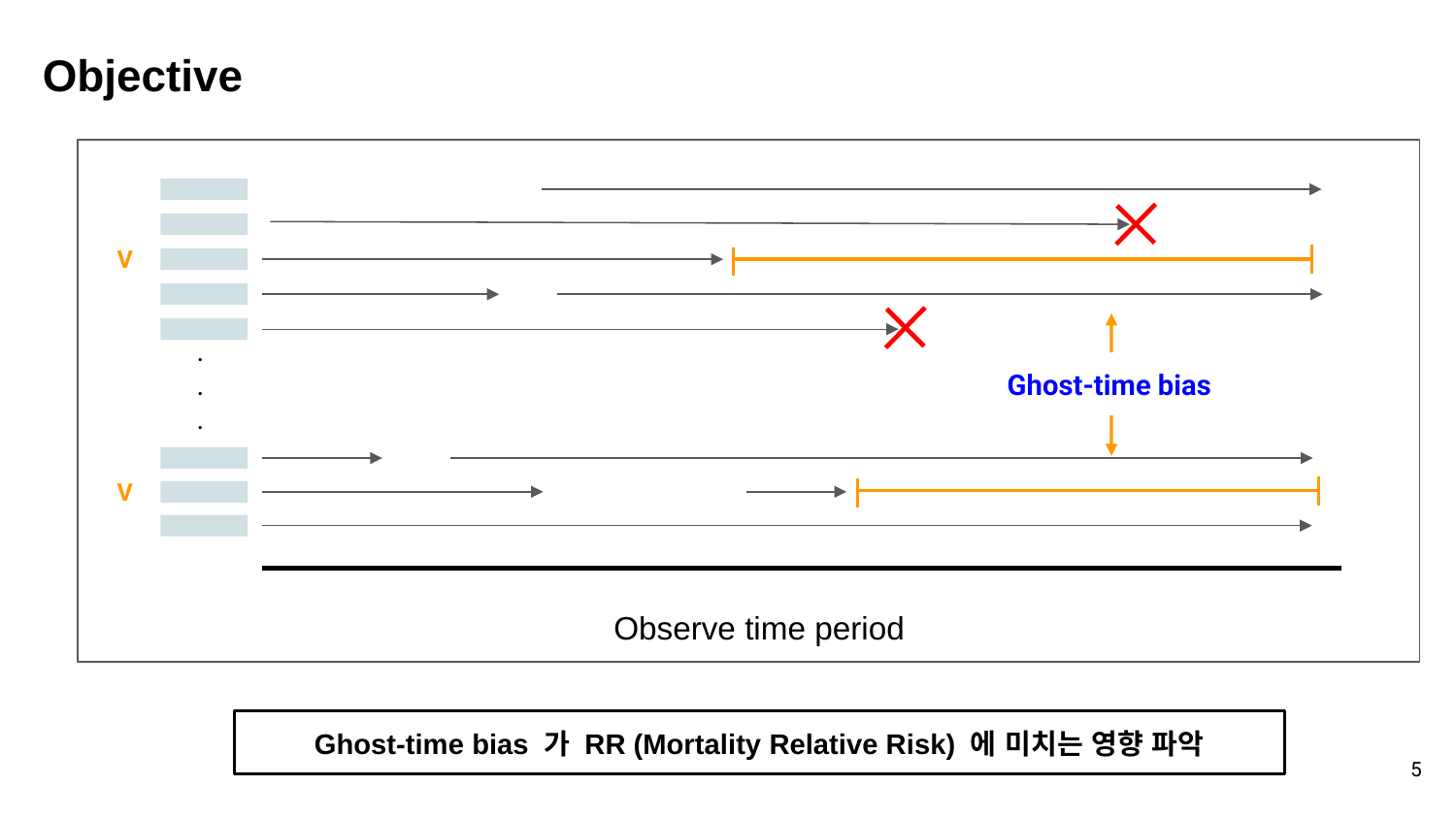

Objective

V

.
.
.
Ghost-time bias

V

Observe time period
Ghost-time bias 가 RR (Mortality Relative Risk) 에 미치는 영향 파악
5